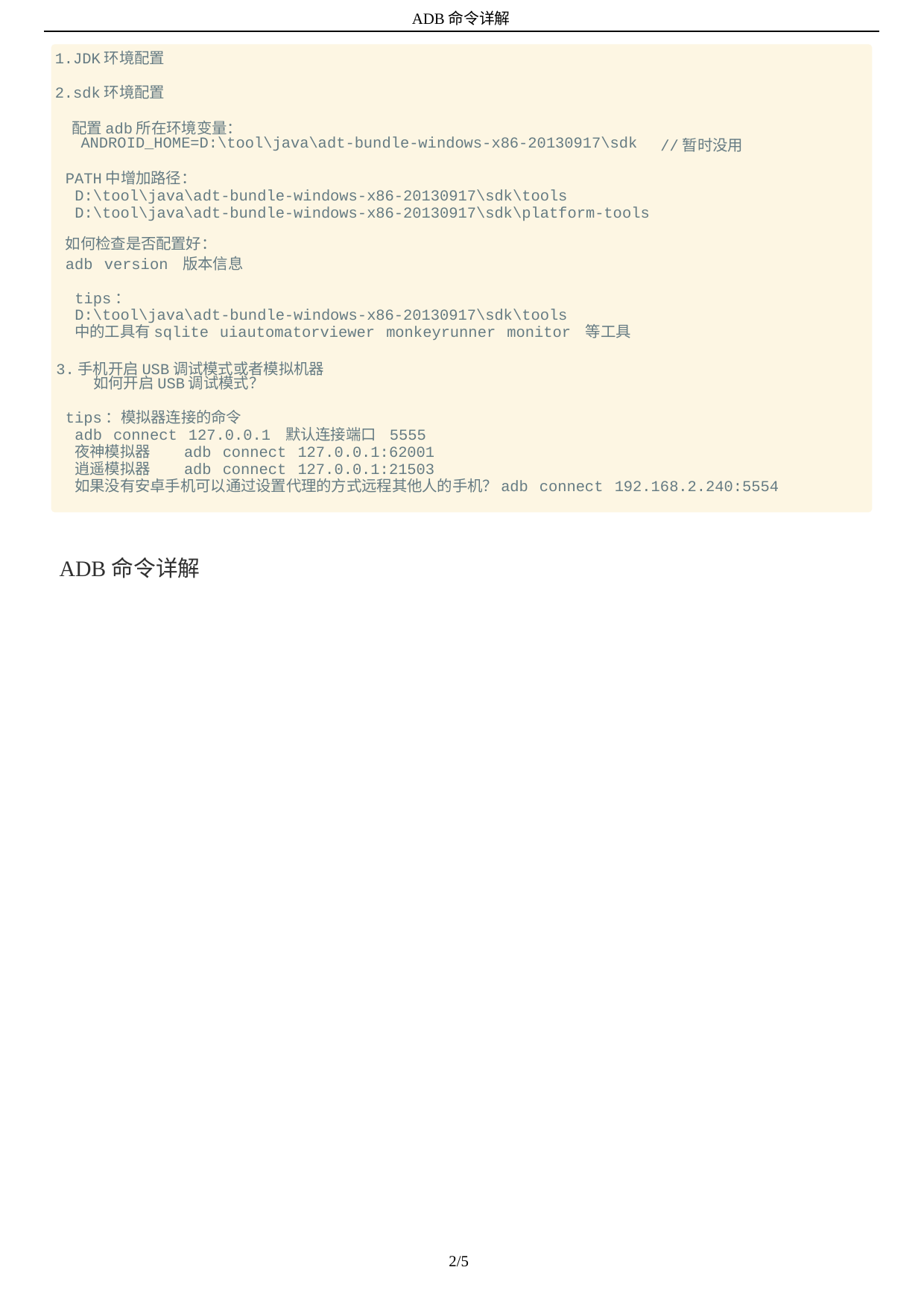

ADB命令详解

1.JDK环境配置

2.sdk环境配置

配置adb所在环境变量：
	ANDROID_HOME=D:\tool\java\adt-bundle-windows-x86-20130917\sdk
//暂时没⽤
		PATH中增加路径：
			D:\tool\java\adt-bundle-windows-x86-20130917\sdk\tools
			D:\tool\java\adt-bundle-windows-x86-20130917\sdk\platform-tools

		如何检查是否配置好：
		adb   version   版本信息

			tips：
			D:\tool\java\adt-bundle-windows-x86-20130917\sdk\tools
			中的⼯具有sqlite   uiautomatorviewer   monkeyrunner   monitor   等⼯具

3.⼿机开启USB调试模式或者模拟机器
				如何开启USB调试模式？

		tips：模拟器连接的命令
			adb   connect   127.0.0.1   默认连接端⼝   5555
			夜神模拟器         adb   connect   127.0.0.1:62001
			逍遥模拟器         adb   connect   127.0.0.1:21503
			如果没有安卓⼿机可以通过设置代理的⽅式远程其他⼈的⼿机？adb   connect   192.168.2.240:5554

	ADB命令详解

					2/5